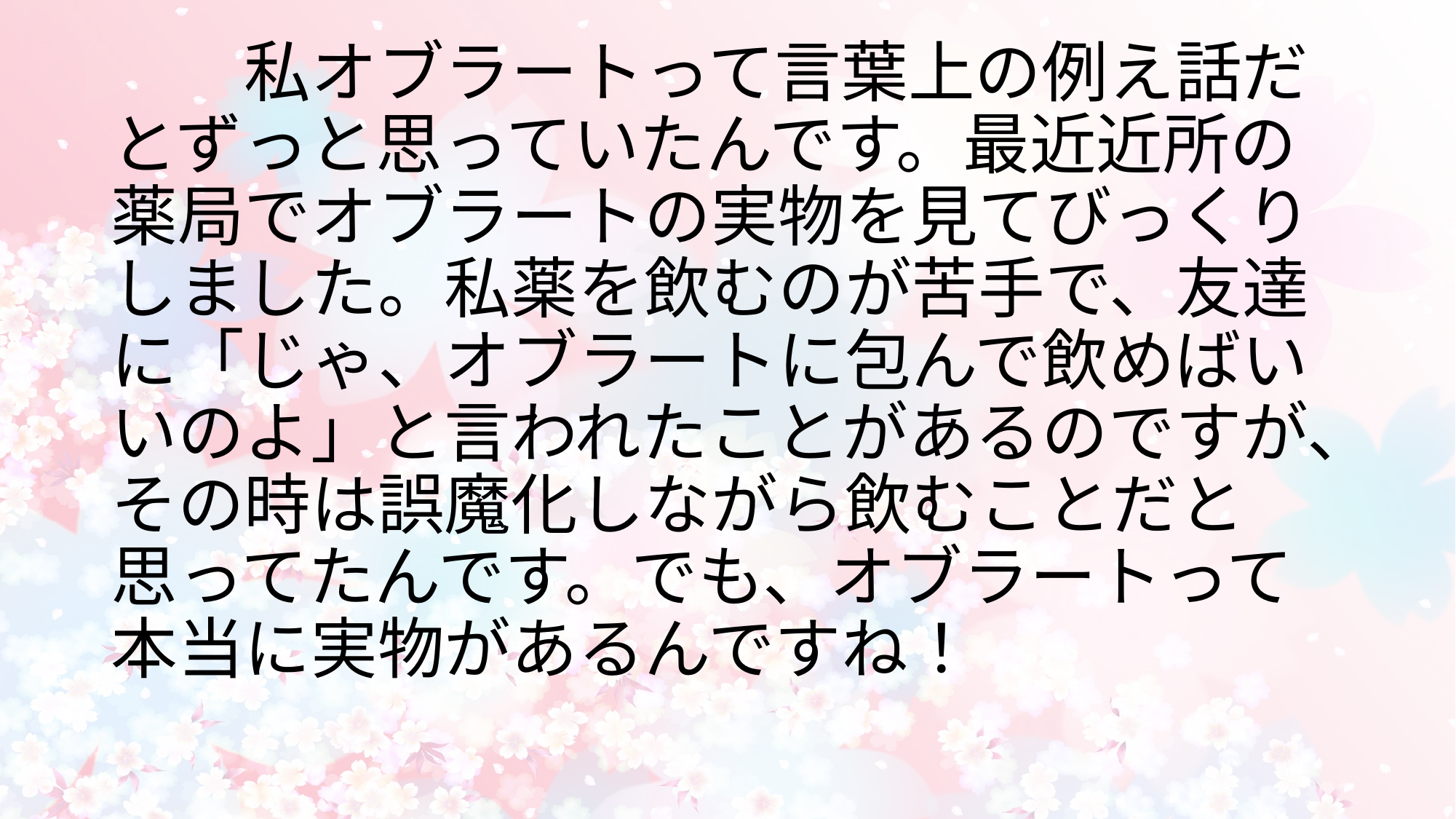

私オブラートって言葉上の例え話だとずっと思っていたんです。最近近所の薬局でオブラートの実物を見てびっくりしました。私薬を飲むのが苦手で、友達に「じゃ、オブラートに包んで飲めばいいのよ」と言われたことがあるのですが、その時は誤魔化しながら飲むことだと思ってたんです。でも、オブラートって本当に実物があるんですね！